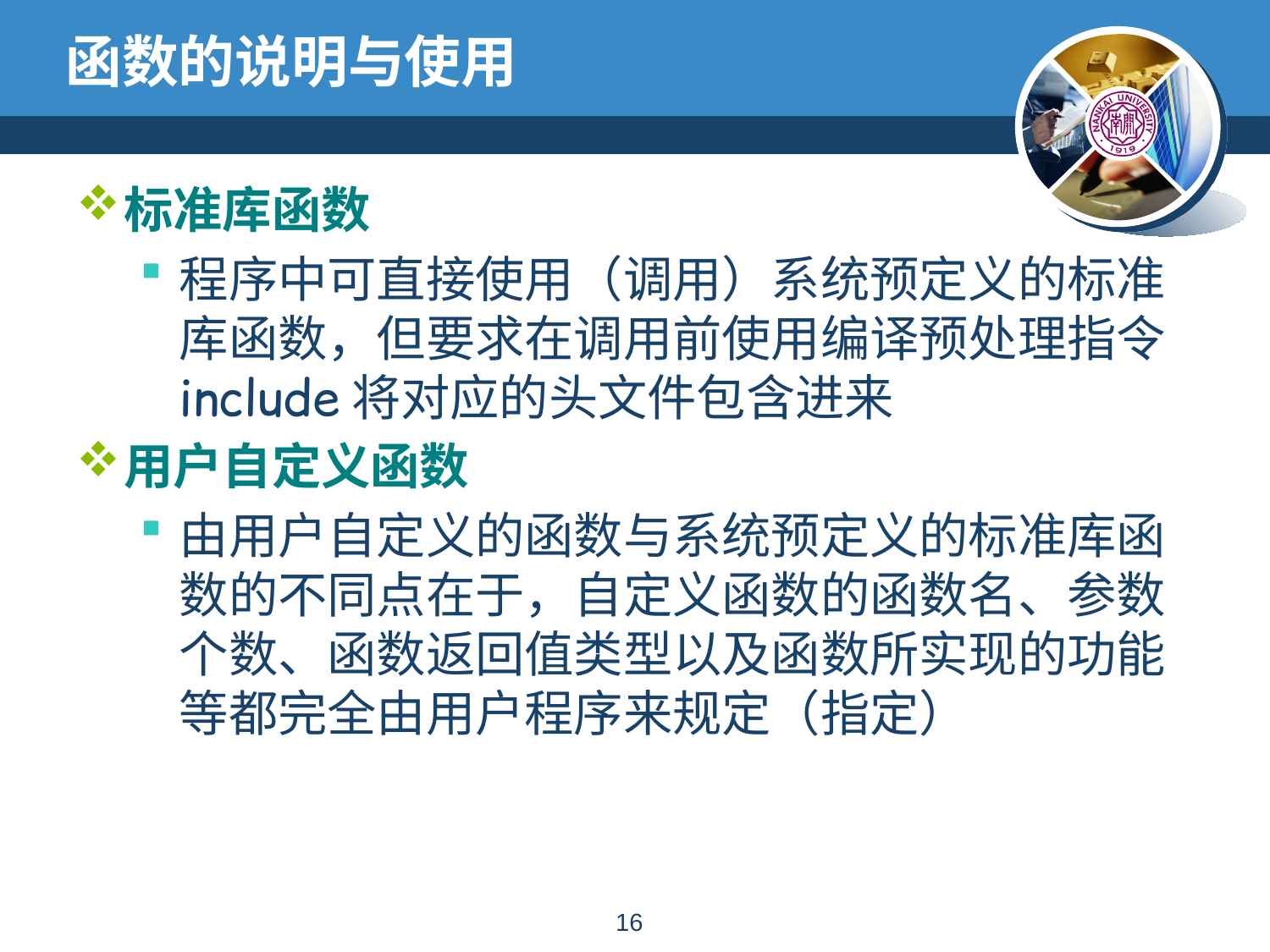

# 函数的说明与使用
标准库函数
程序中可直接使用（调用）系统预定义的标准库函数，但要求在调用前使用编译预处理指令include将对应的头文件包含进来
用户自定义函数
由用户自定义的函数与系统预定义的标准库函数的不同点在于，自定义函数的函数名、参数个数、函数返回值类型以及函数所实现的功能等都完全由用户程序来规定（指定）
16